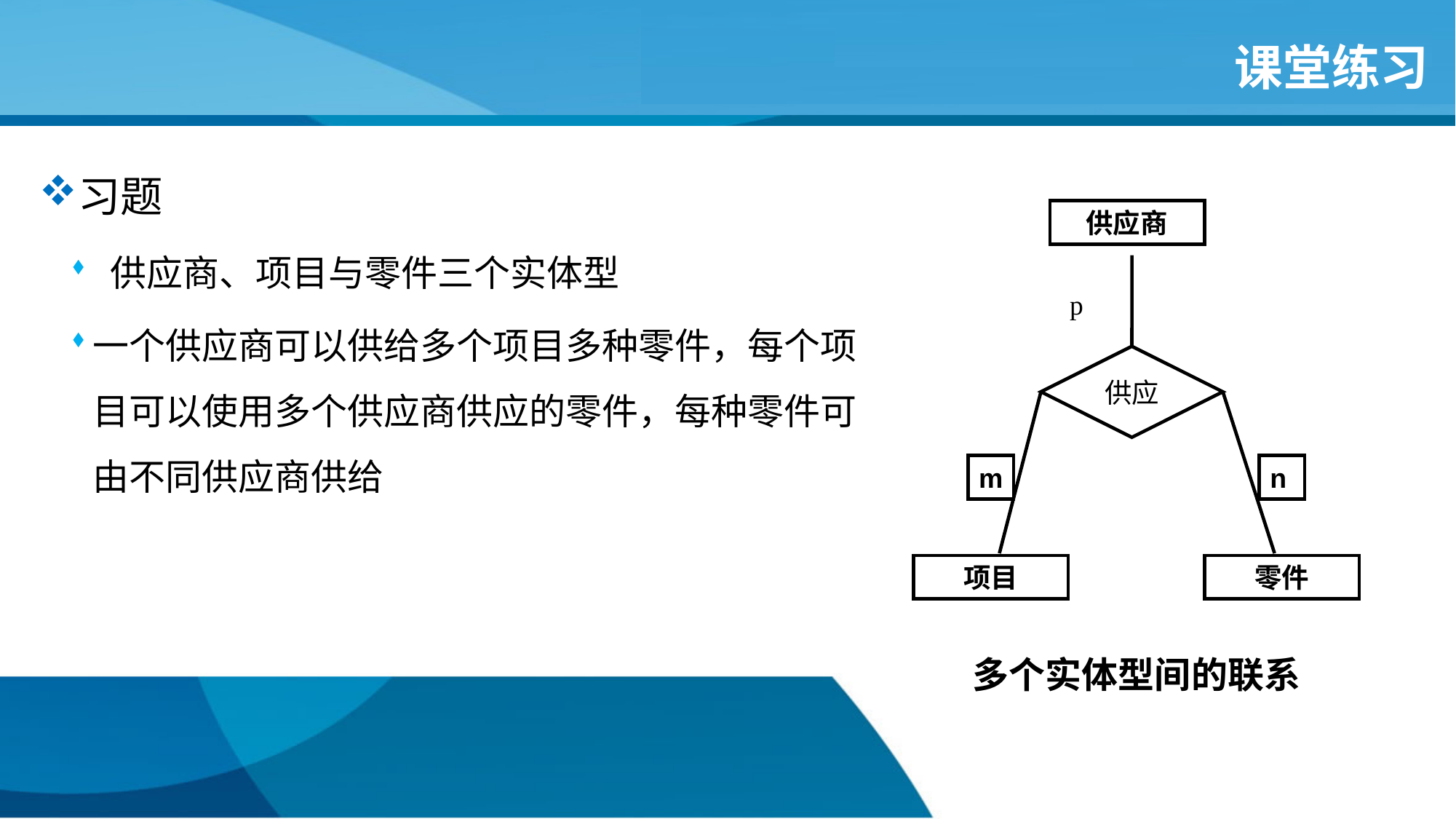

# 课堂练习
习题
 供应商、项目与零件三个实体型
一个供应商可以供给多个项目多种零件，每个项目可以使用多个供应商供应的零件，每种零件可由不同供应商供给

   供应商

p
供应

m
n
项目
零件
多个实体型间的联系